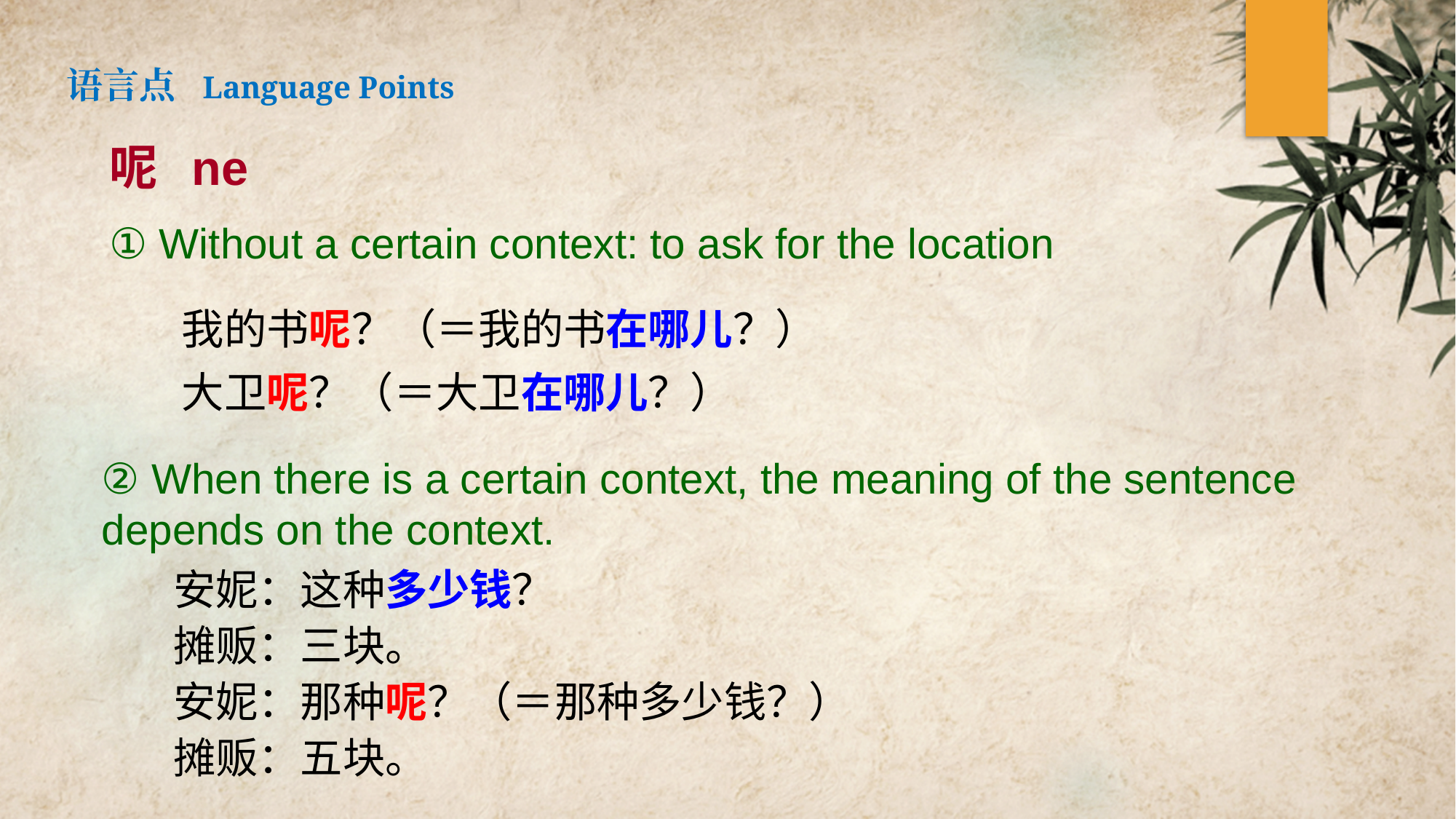

语言点  Language Points
呢  ne
① Without a certain context: to ask for the location
我的书呢？（＝我的书在哪儿？）
大卫呢？（＝大卫在哪儿？）
② When there is a certain context, the meaning of the sentence depends on the context.
安妮：这种多少钱？
摊贩：三块。
安妮：那种呢？（＝那种多少钱？）
摊贩：五块。